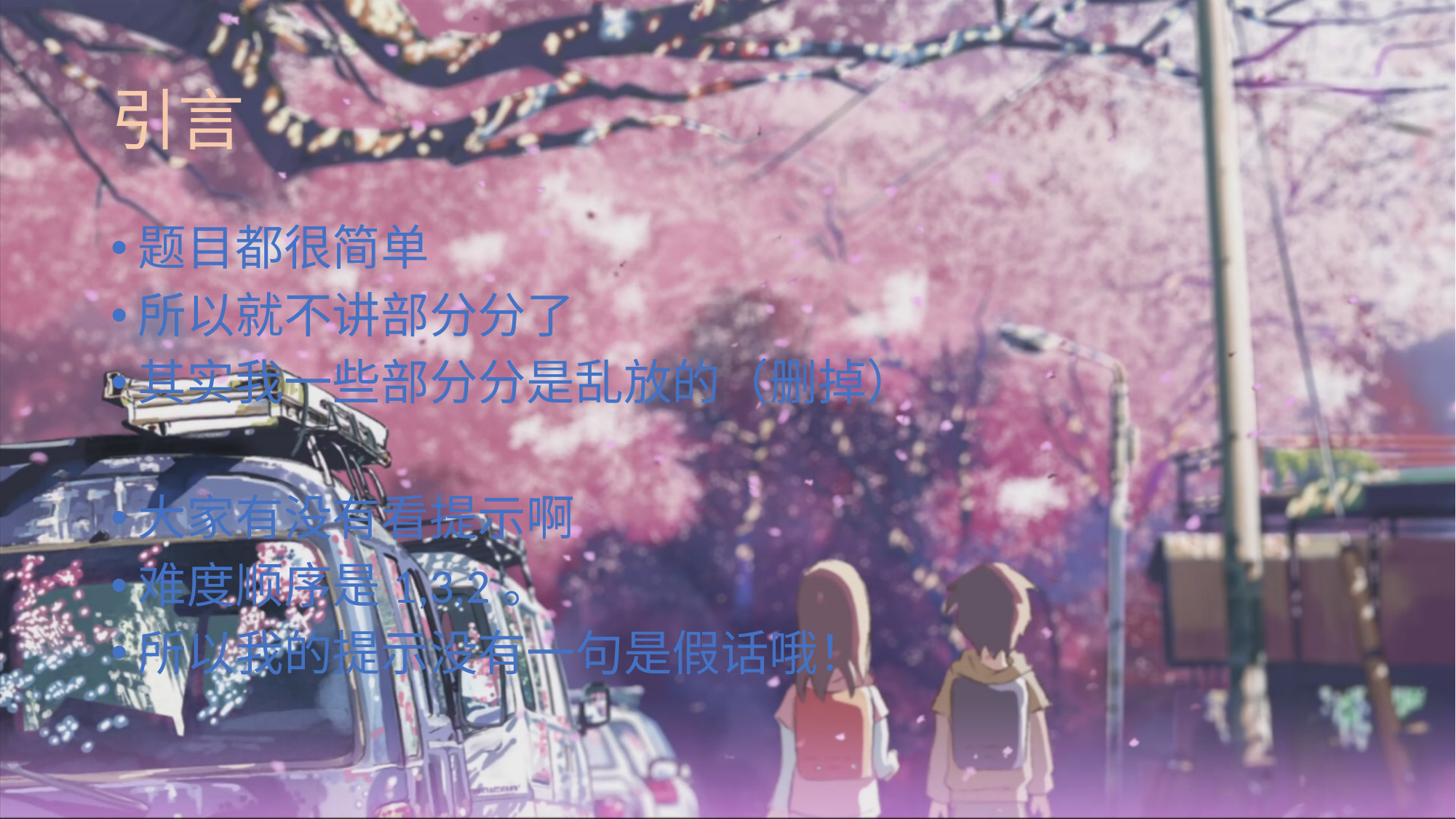

# 引言
题目都很简单
所以就不讲部分分了
其实我一些部分分是乱放的（删掉）

大家有没有看提示啊
难度顺序是1,3,2。
所以我的提示没有一句是假话哦！